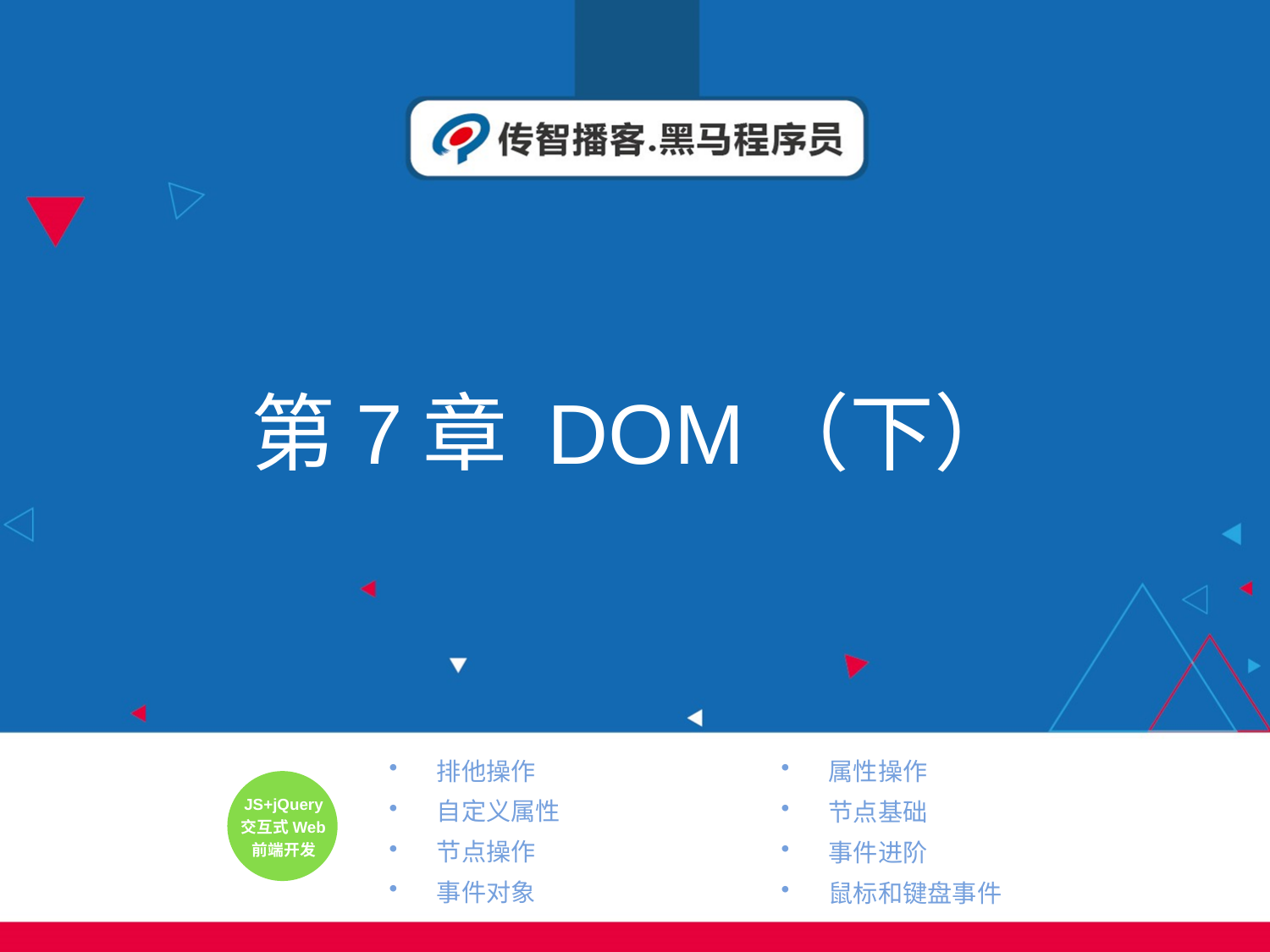

# 第7章 DOM（下）
排他操作
自定义属性
节点操作
事件对象
属性操作
节点基础
事件进阶
鼠标和键盘事件